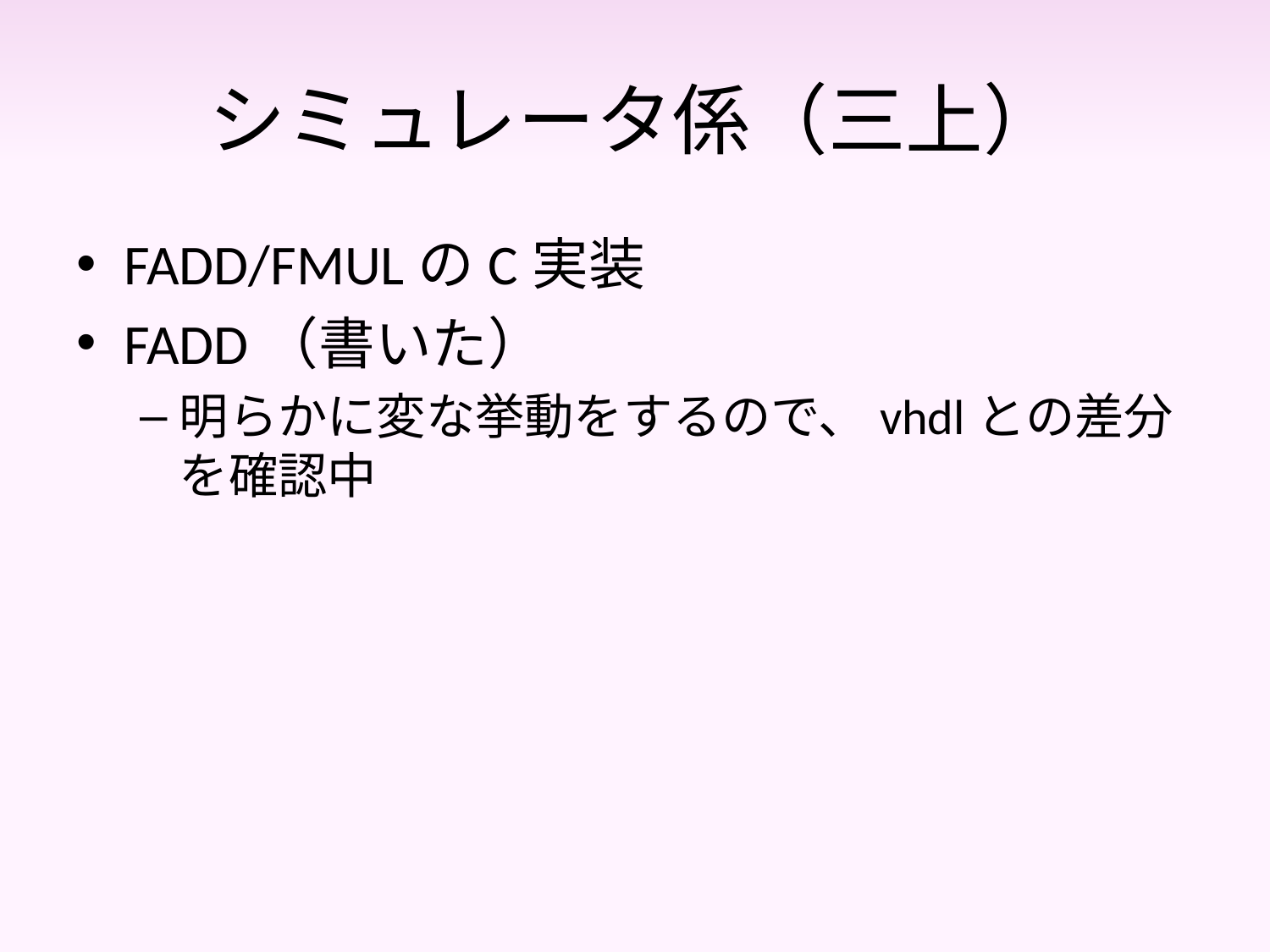

# シミュレータ係（三上）
FADD/FMULのC実装
FADD（書いた）
明らかに変な挙動をするので、vhdlとの差分を確認中